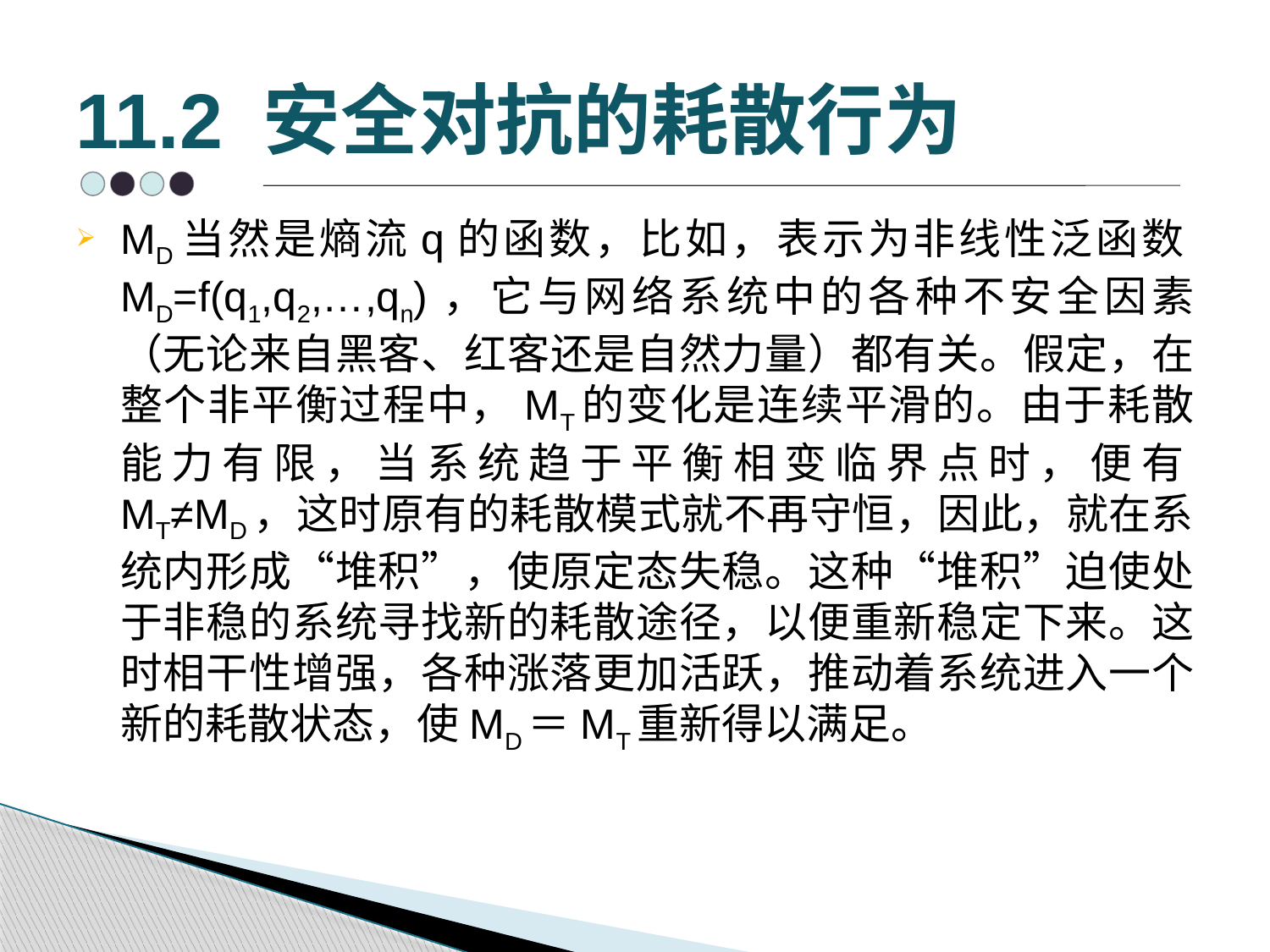

# 11.2 安全对抗的耗散行为

MD当然是熵流q的函数，比如，表示为非线性泛函数MD=f(q1,q2,…,qn)，它与网络系统中的各种不安全因素（无论来自黑客、红客还是自然力量）都有关。假定，在整个非平衡过程中，MT的变化是连续平滑的。由于耗散能力有限，当系统趋于平衡相变临界点时，便有MT≠MD，这时原有的耗散模式就不再守恒，因此，就在系统内形成“堆积”，使原定态失稳。这种“堆积”迫使处于非稳的系统寻找新的耗散途径，以便重新稳定下来。这时相干性增强，各种涨落更加活跃，推动着系统进入一个新的耗散状态，使MD＝MT重新得以满足。